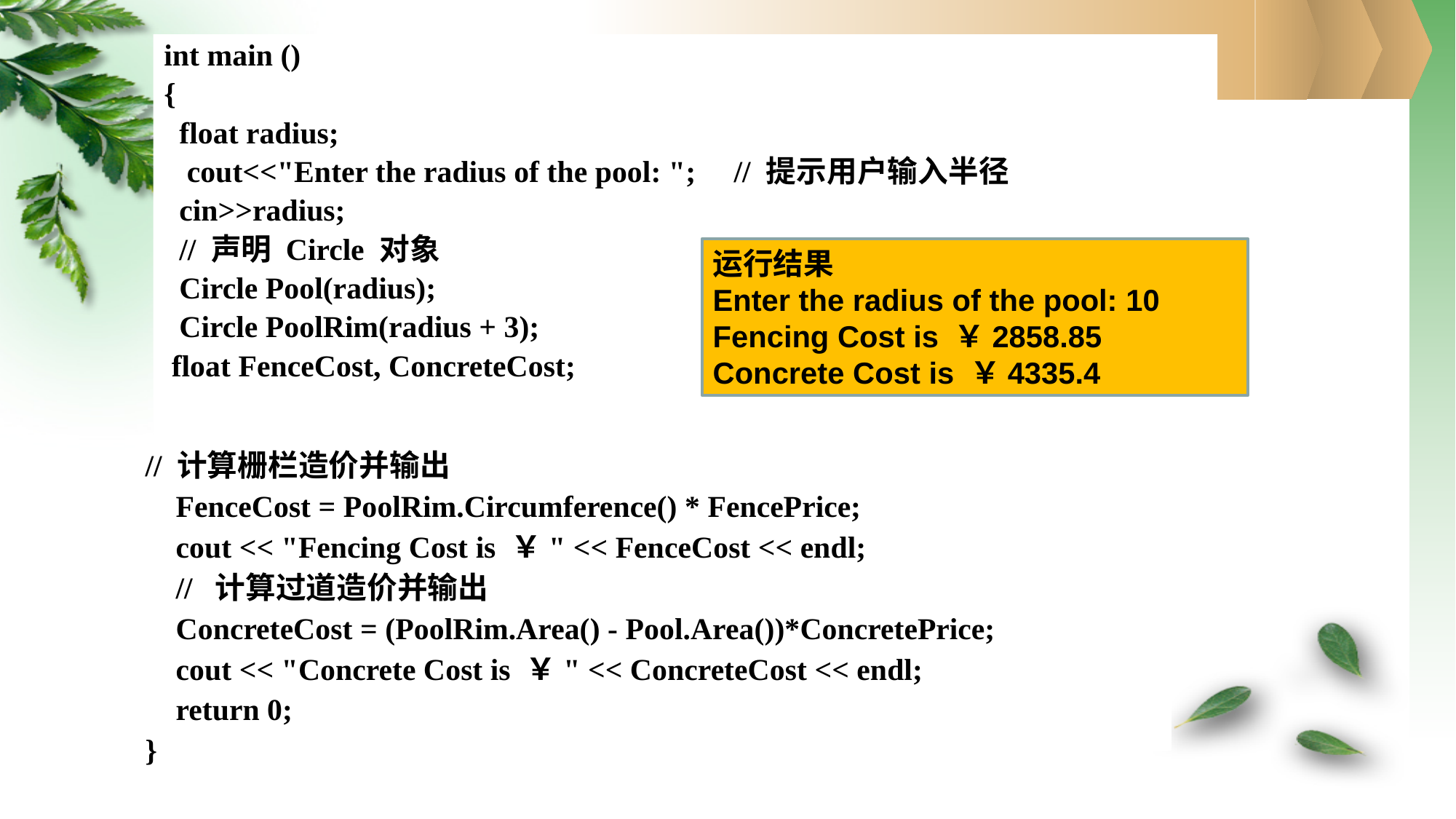

int main ()
{
  float radius;
   cout<<"Enter the radius of the pool: ";     // 提示用户输入半径
  cin>>radius;
  // 声明 Circle 对象
  Circle Pool(radius);
  Circle PoolRim(radius + 3);
 float FenceCost, ConcreteCost;

运行结果
Enter the radius of the pool: 10
Fencing Cost is ￥2858.85
Concrete Cost is ￥4335.4
// 计算栅栏造价并输出
    FenceCost = PoolRim.Circumference() * FencePrice;
    cout << "Fencing Cost is ￥" << FenceCost << endl;
    //  计算过道造价并输出
    ConcreteCost = (PoolRim.Area() - Pool.Area())*ConcretePrice;
    cout << "Concrete Cost is ￥" << ConcreteCost << endl;
    return 0;
}